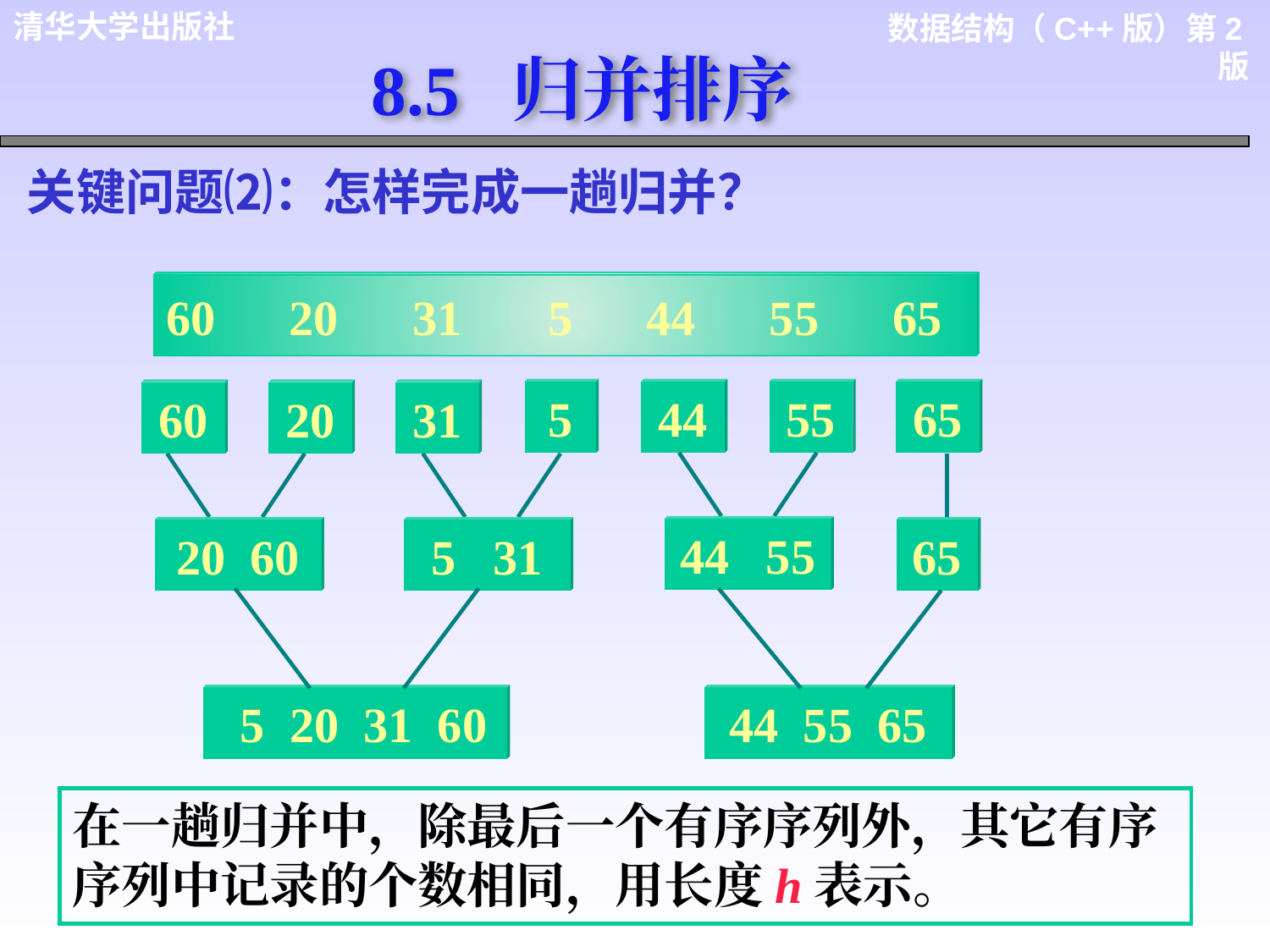

8.5  归并排序
关键问题⑵：怎样完成一趟归并？
60      20      31       5      44      55      65
44
55
65
5
60
20
31
44   55
20  60
5   31
65
  5  20  31  60
 44  55  65
在一趟归并中，除最后一个有序序列外，其它有序序列中记录的个数相同，用长度h表示。